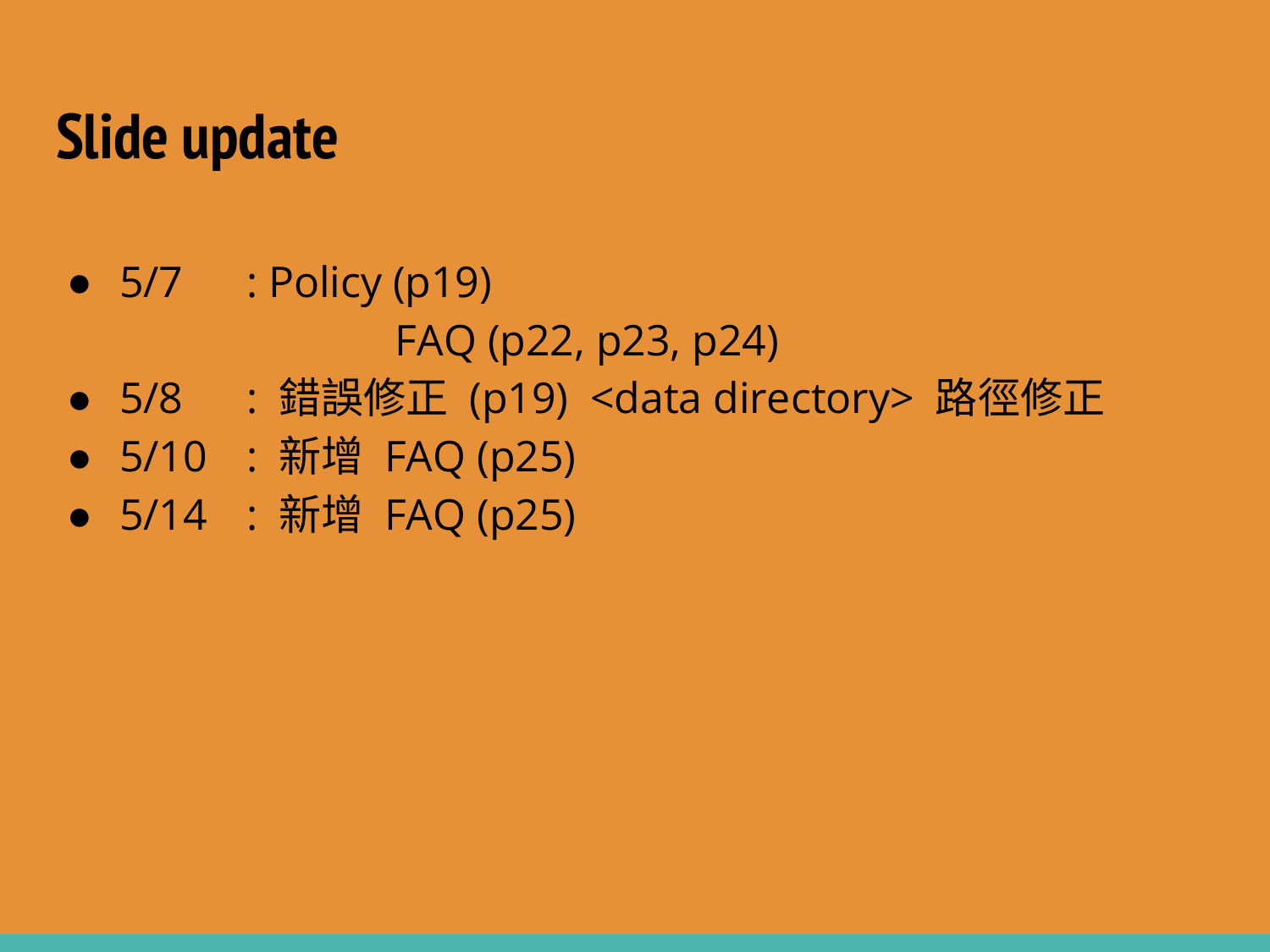

# Slide update
5/7	: Policy (p19)
	  	  FAQ (p22, p23, p24)
5/8	: 錯誤修正 (p19)  <data directory> 路徑修正
5/10	: 新增 FAQ (p25)
5/14	: 新增 FAQ (p25)